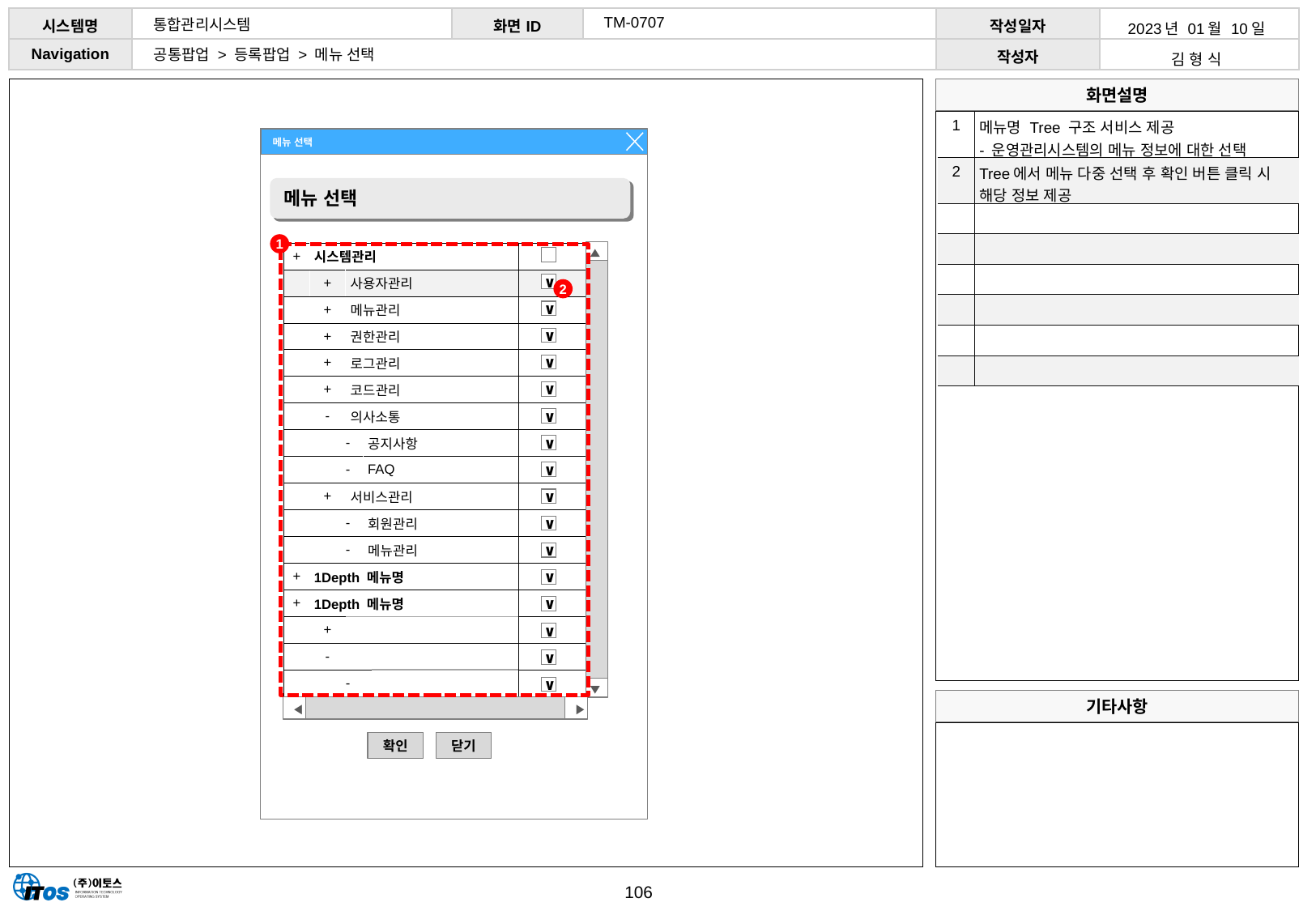

TM-0707
통합관리시스템
| 2023년 01월 10일 |
| --- |
| 김 형 식 |
공통팝업 > 등록팝업 > 메뉴 선택
| 1 | 메뉴명 Tree 구조 서비스 제공 - 운영관리시스템의 메뉴 정보에 대한 선택 |
| --- | --- |
| 2 | Tree에서 메뉴 다중 선택 후 확인 버튼 클릭 시 해당 정보 제공 |
|  |  |
|  |  |
|  |  |
|  |  |
|  |  |
|  |  |

메뉴 선택

메뉴 선택
1
◀

▶
| + | 시스템관리 |  |  |  |  |
| --- | --- | --- | --- | --- | --- |
|  | + | 사용자관리 |  |  |  |
|  | + | 메뉴관리 |  |  |  |
|  | + | 권한관리 |  |  |  |
|  | + | 로그관리 |  |  |  |
|  | + | 코드관리 |  |  |  |
|  | - | 의사소통 |  |  |  |
|  |  | - | 공지사항 |  |  |
|  |  | - | FAQ |  |  |
|  | + | 서비스관리 |  |  |  |
|  |  | - | 회원관리 |  |  |
|  |  | - | 메뉴관리 |  |  |
| + | 1Depth 메뉴명 |  |  |  |  |
| + | 1Depth 메뉴명 |  |  |  |  |
|  | + |  |  |  |  |
|  | - |  |  |  |  |
|  |  | - |  |  |  |

∨
∨
∨
∨
∨
∨
∨
∨
∨
∨
∨
∨
∨
∨
∨
∨
2

◀

▶
확인
닫기